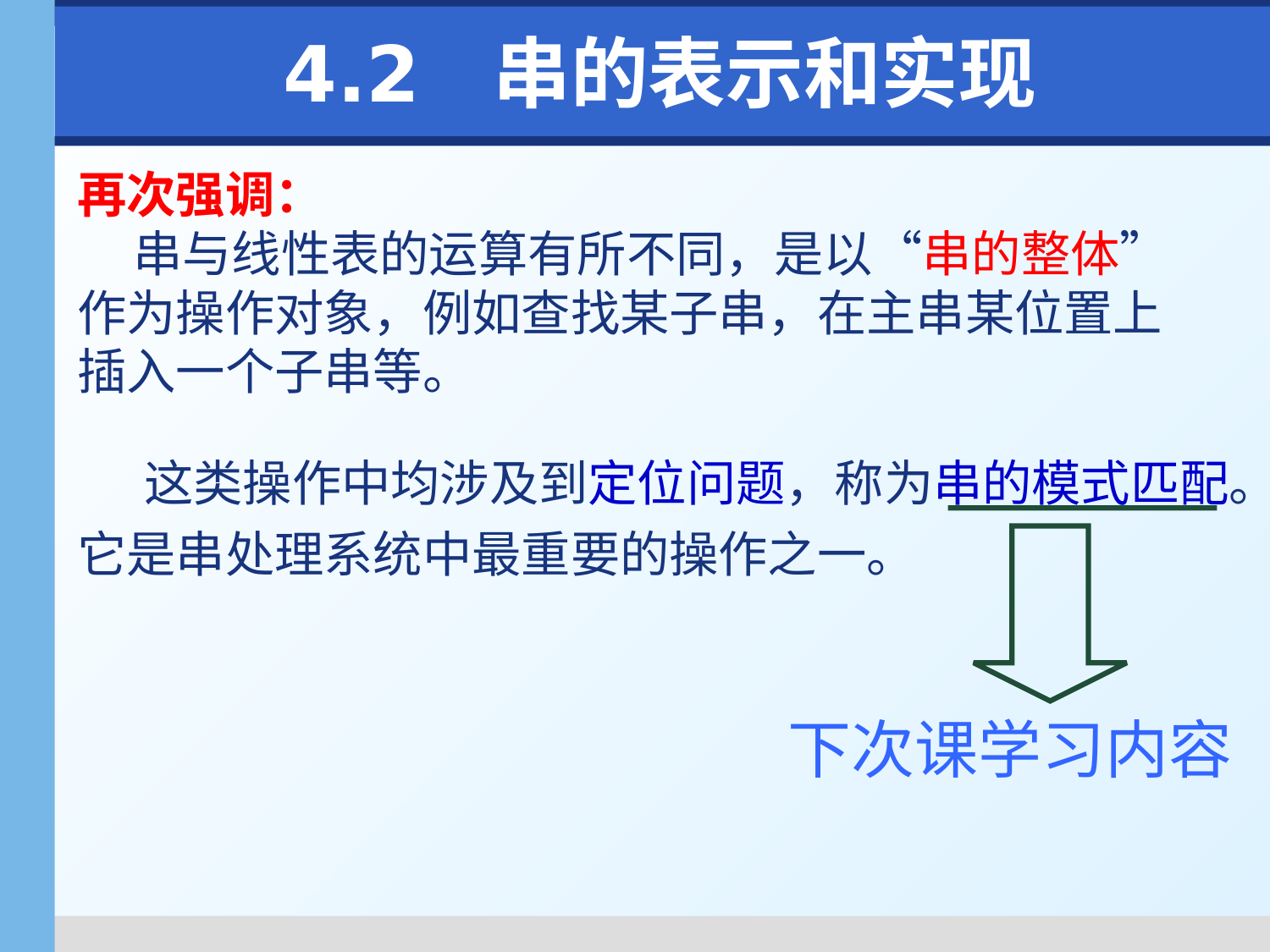

# 4.2  串的表示和实现
再次强调：
    串与线性表的运算有所不同，是以“串的整体”作为操作对象，例如查找某子串，在主串某位置上插入一个子串等。
     这类操作中均涉及到定位问题，称为串的模式匹配。它是串处理系统中最重要的操作之一。

下次课学习内容